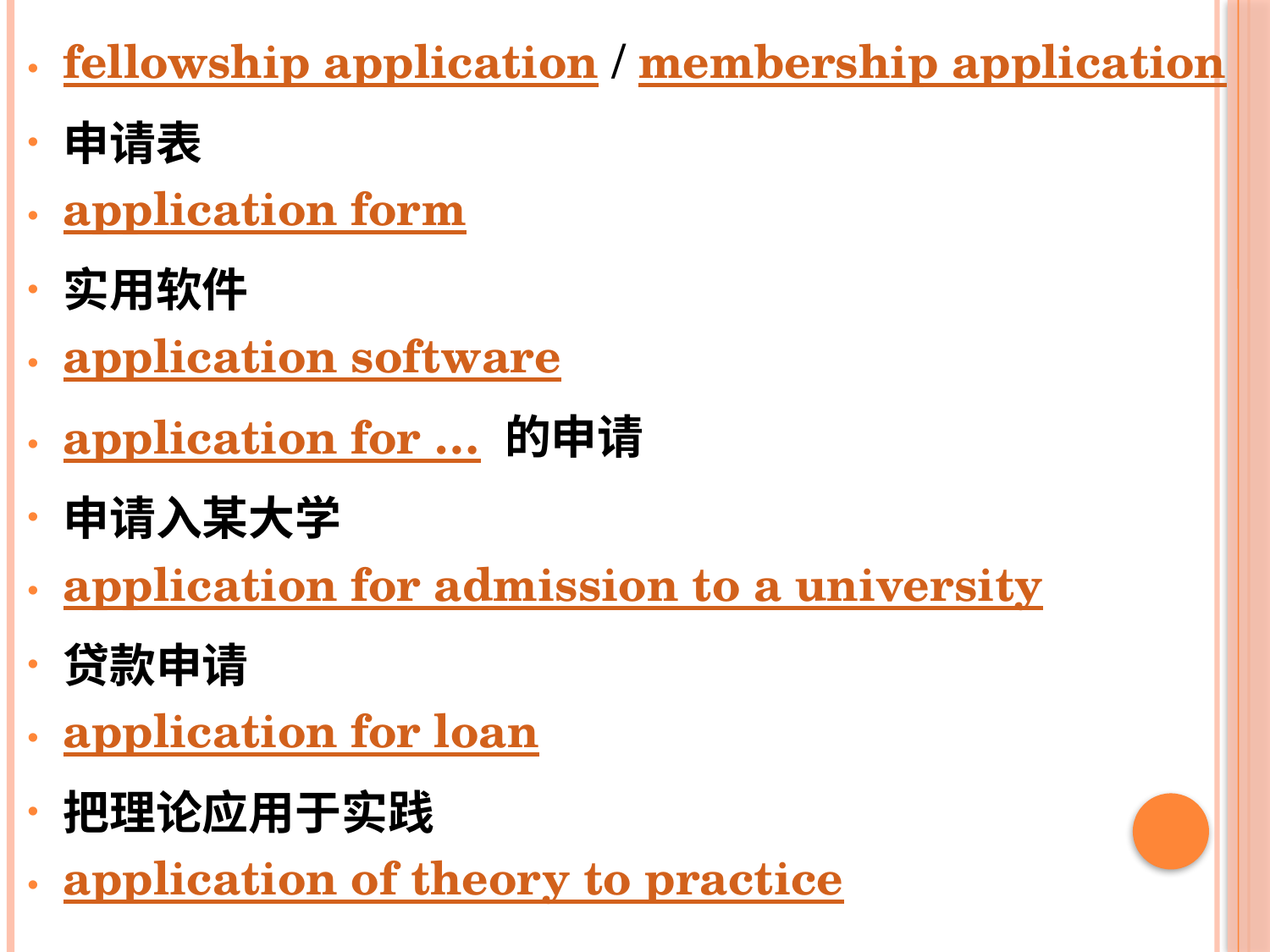

fellowship application / membership application
申请表
application form
实用软件
application software
application for … 的申请
申请入某大学
application for admission to a university
贷款申请
application for loan
把理论应用于实践
application of theory to practice